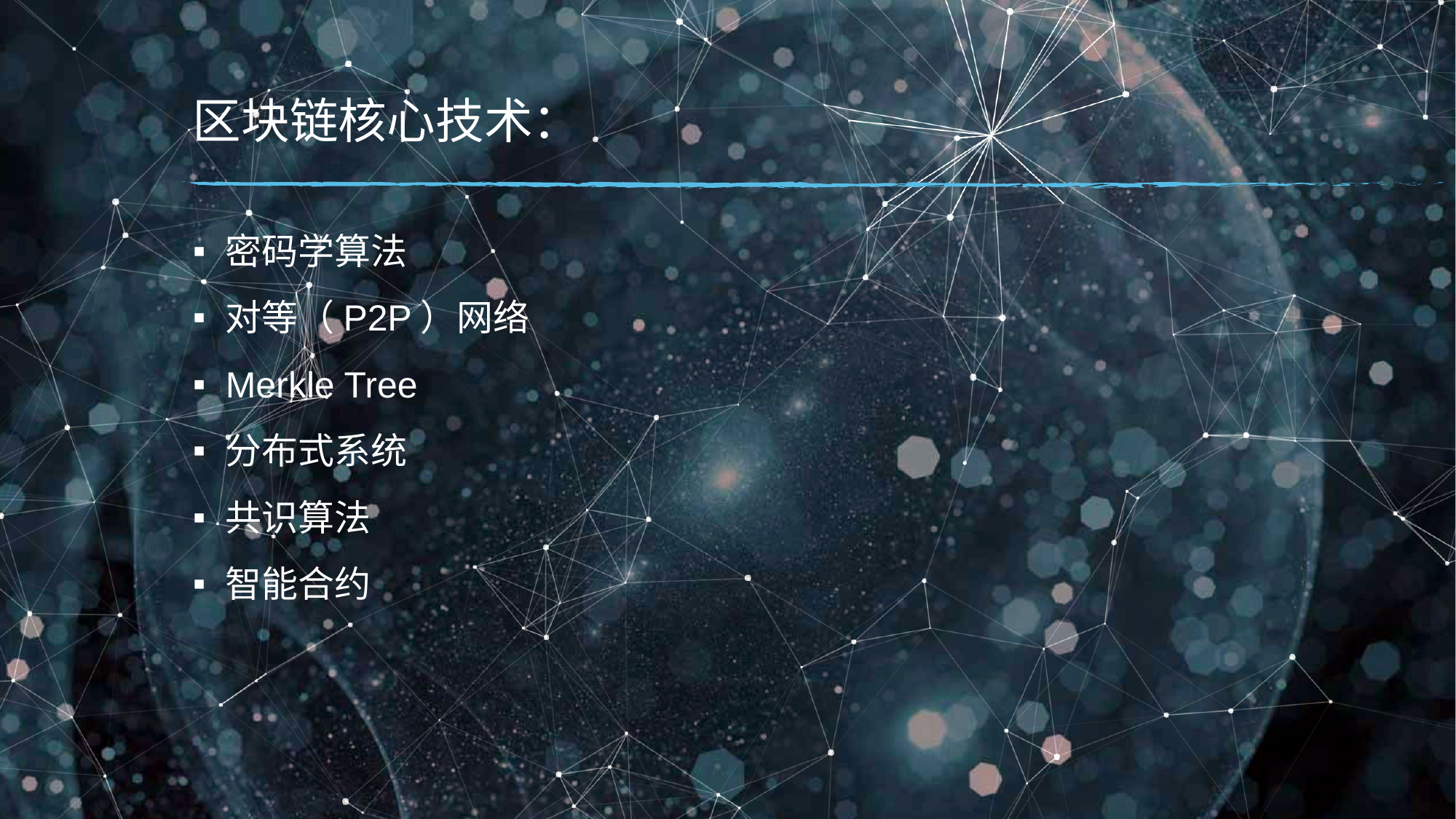

# 区块链核心技术：
密码学算法
对等（P2P）网络
Merkle Tree
分布式系统
共识算法
智能合约